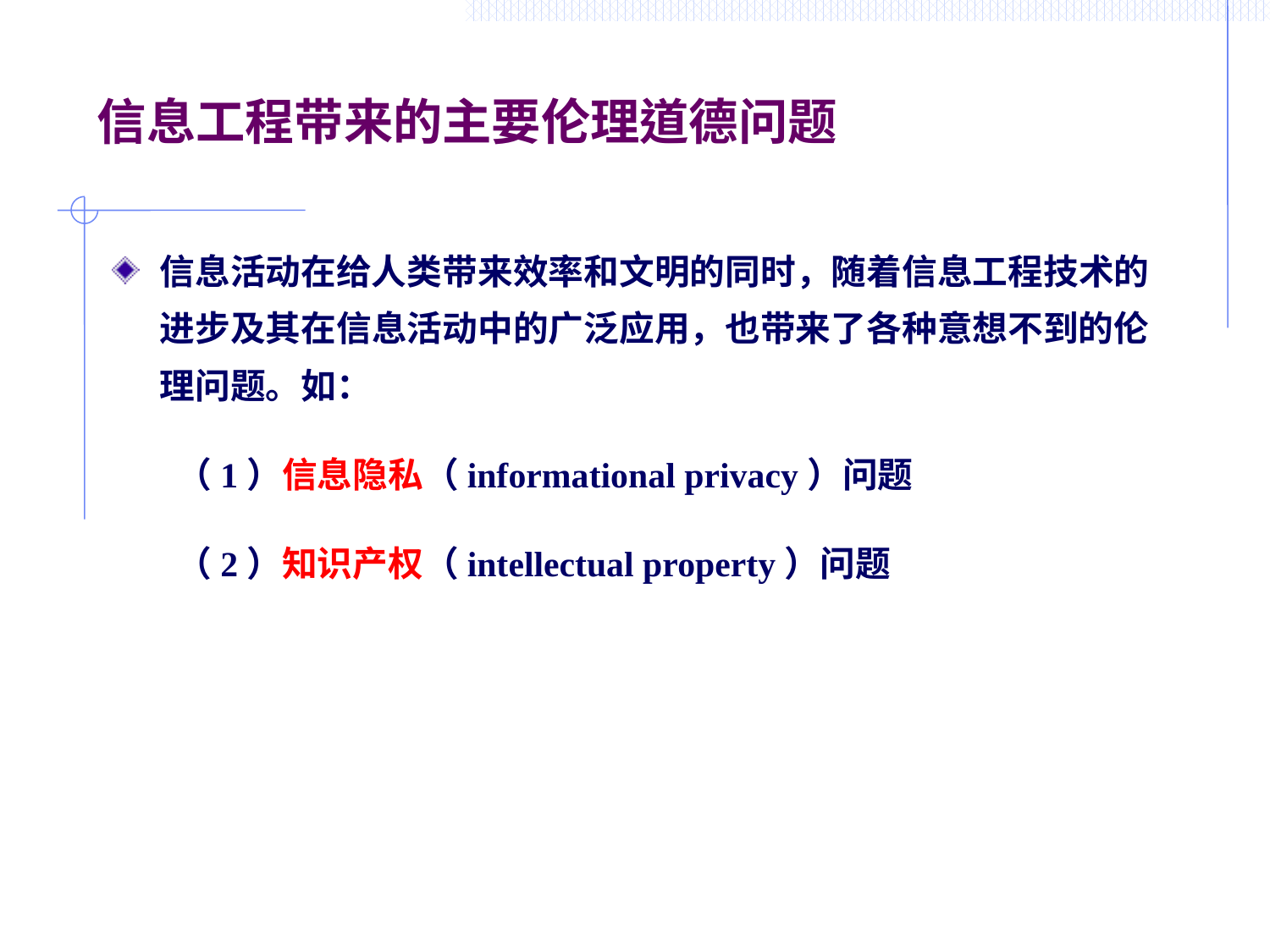

# 信息工程带来的主要伦理道德问题
信息活动在给人类带来效率和文明的同时，随着信息工程技术的进步及其在信息活动中的广泛应用，也带来了各种意想不到的伦理问题。如：
       （1）信息隐私（informational privacy）问题
       （2）知识产权（intellectual property）问题